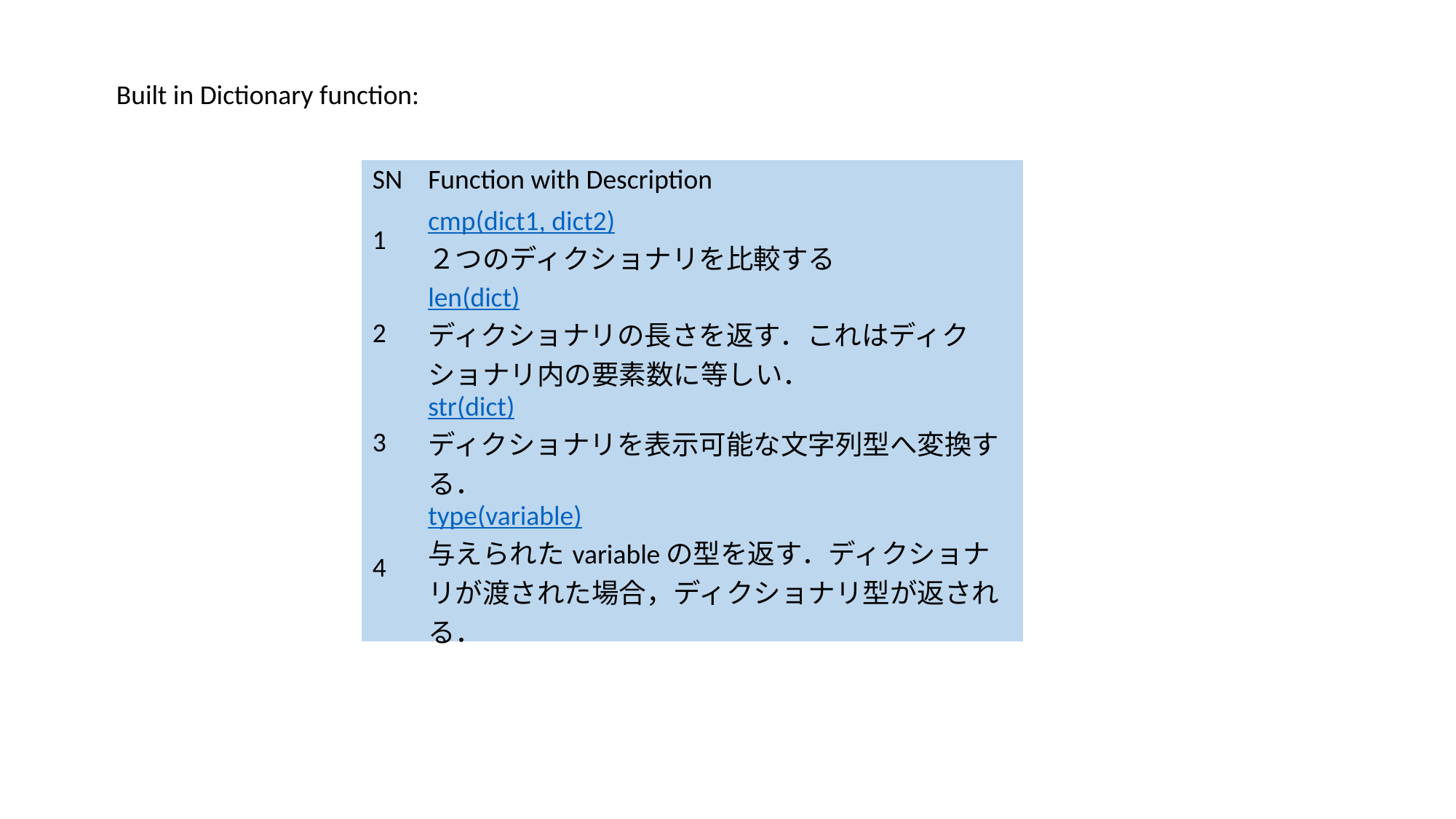

Built in Dictionary function:
| SN | Function with Description |
| --- | --- |
| 1 | cmp(dict1, dict2) ２つのディクショナリを比較する |
| 2 | len(dict) ディクショナリの長さを返す．これはディクショナリ内の要素数に等しい． |
| 3 | str(dict) ディクショナリを表示可能な文字列型へ変換する． |
| 4 | type(variable) 与えられたvariableの型を返す．ディクショナリが渡された場合，ディクショナリ型が返される． |